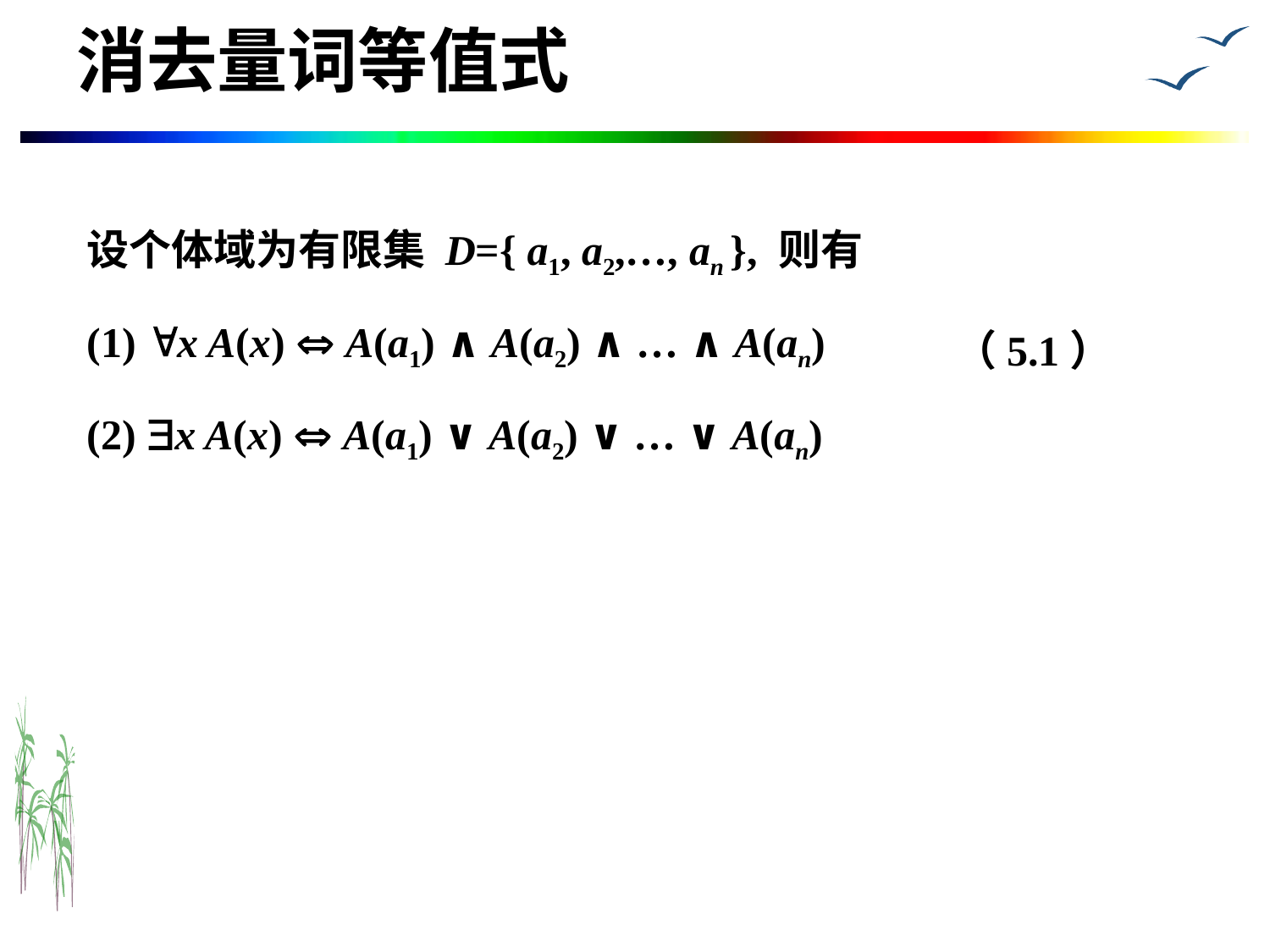

# 消去量词等值式
设个体域为有限集 D={ a1, a2,…, an }, 则有
(1) ∀x A(x) ⇔ A(a1) ∧ A(a2) ∧ … ∧ A(an)
(2) ∃x A(x) ⇔ A(a1) ∨ A(a2) ∨ … ∨ A(an)
（5.1）